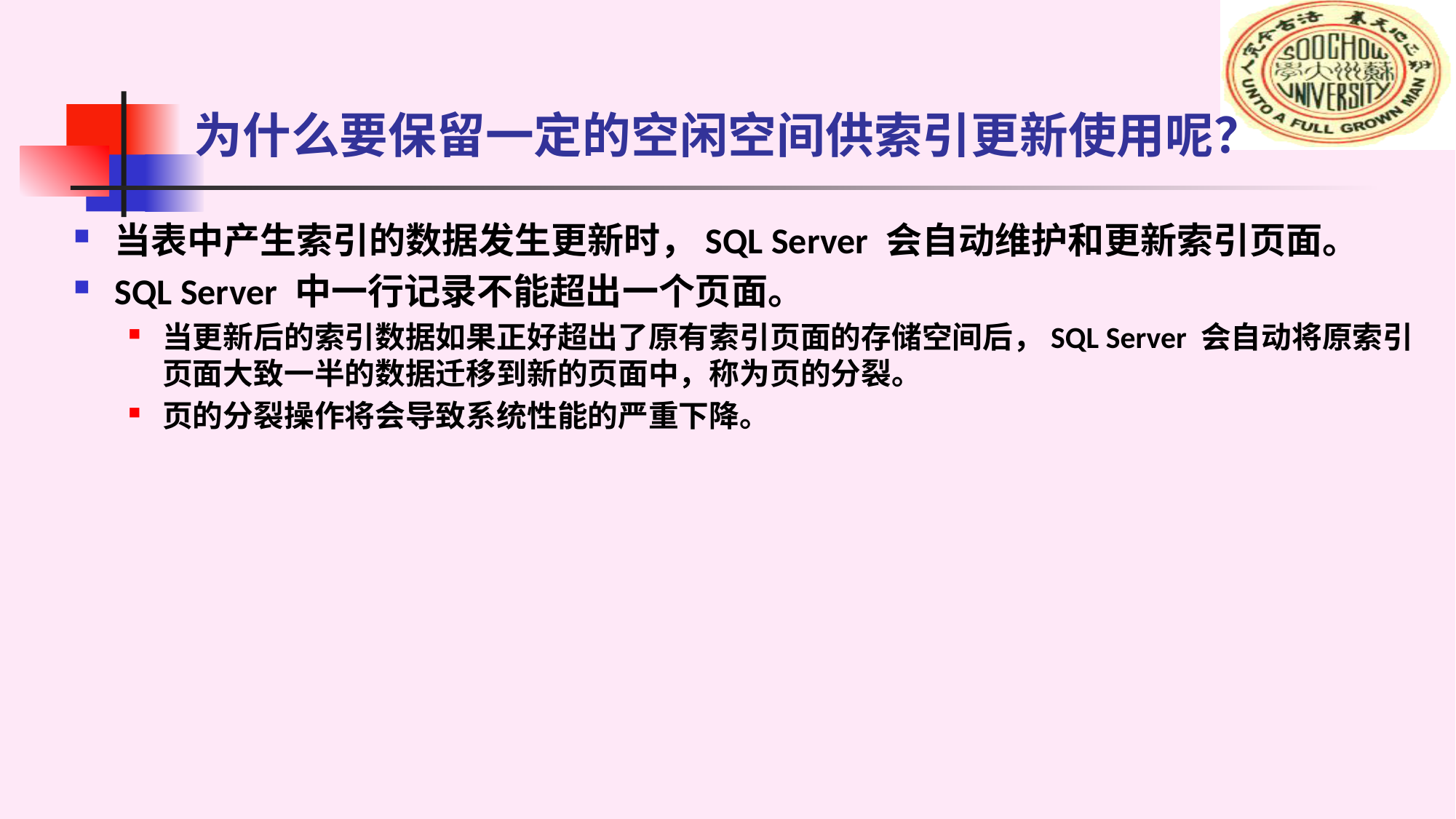

# 为什么要保留一定的空闲空间供索引更新使用呢？
当表中产生索引的数据发生更新时，SQL Server 会自动维护和更新索引页面。
SQL Server 中一行记录不能超出一个页面。
当更新后的索引数据如果正好超出了原有索引页面的存储空间后，SQL Server 会自动将原索引页面大致一半的数据迁移到新的页面中，称为页的分裂。
页的分裂操作将会导致系统性能的严重下降。